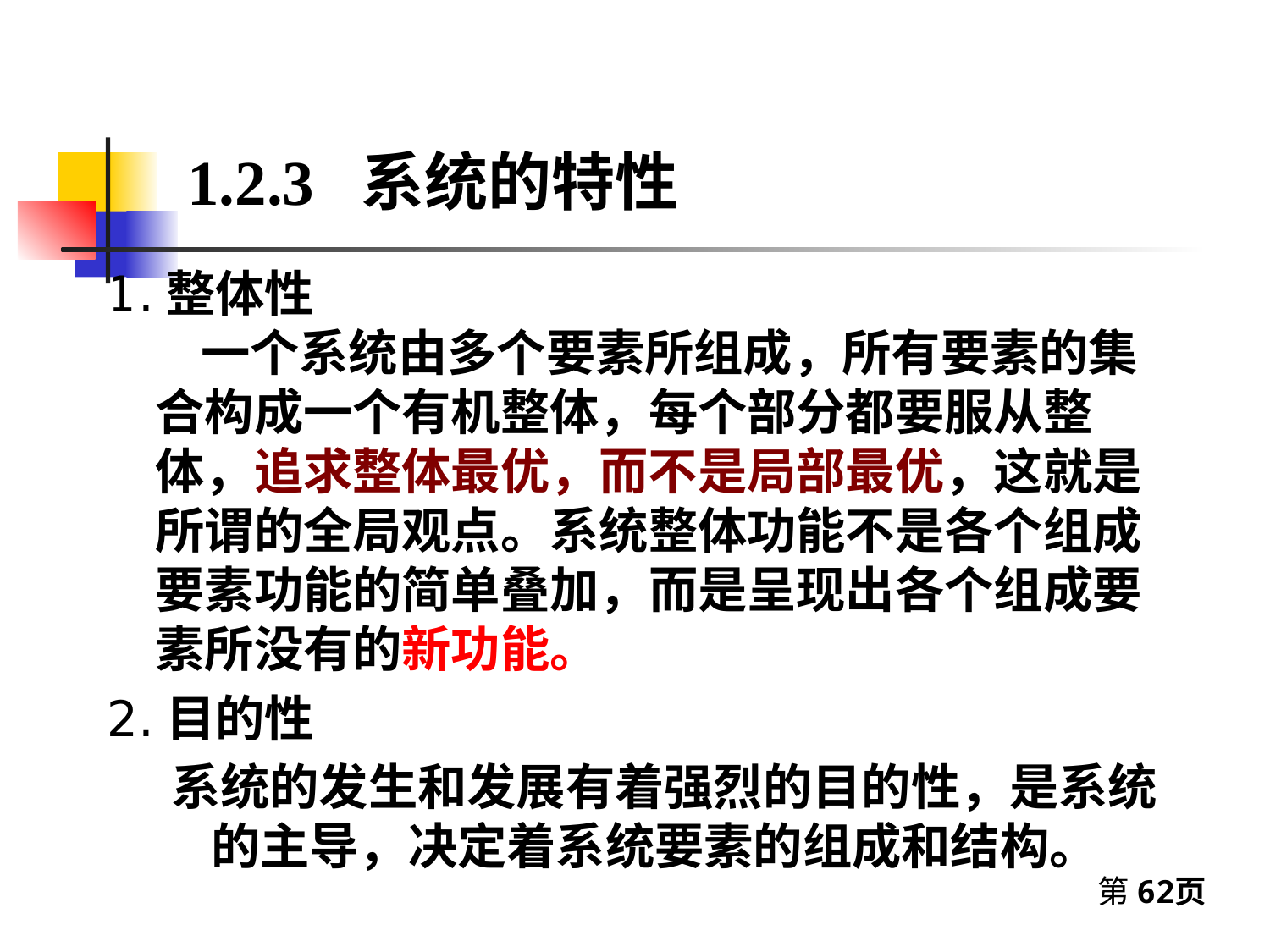

1.2.3  系统的特性
1.整体性
   一个系统由多个要素所组成，所有要素的集合构成一个有机整体，每个部分都要服从整体，追求整体最优，而不是局部最优，这就是所谓的全局观点。系统整体功能不是各个组成要素功能的简单叠加，而是呈现出各个组成要素所没有的新功能。
2.目的性
系统的发生和发展有着强烈的目的性，是系统的主导，决定着系统要素的组成和结构。